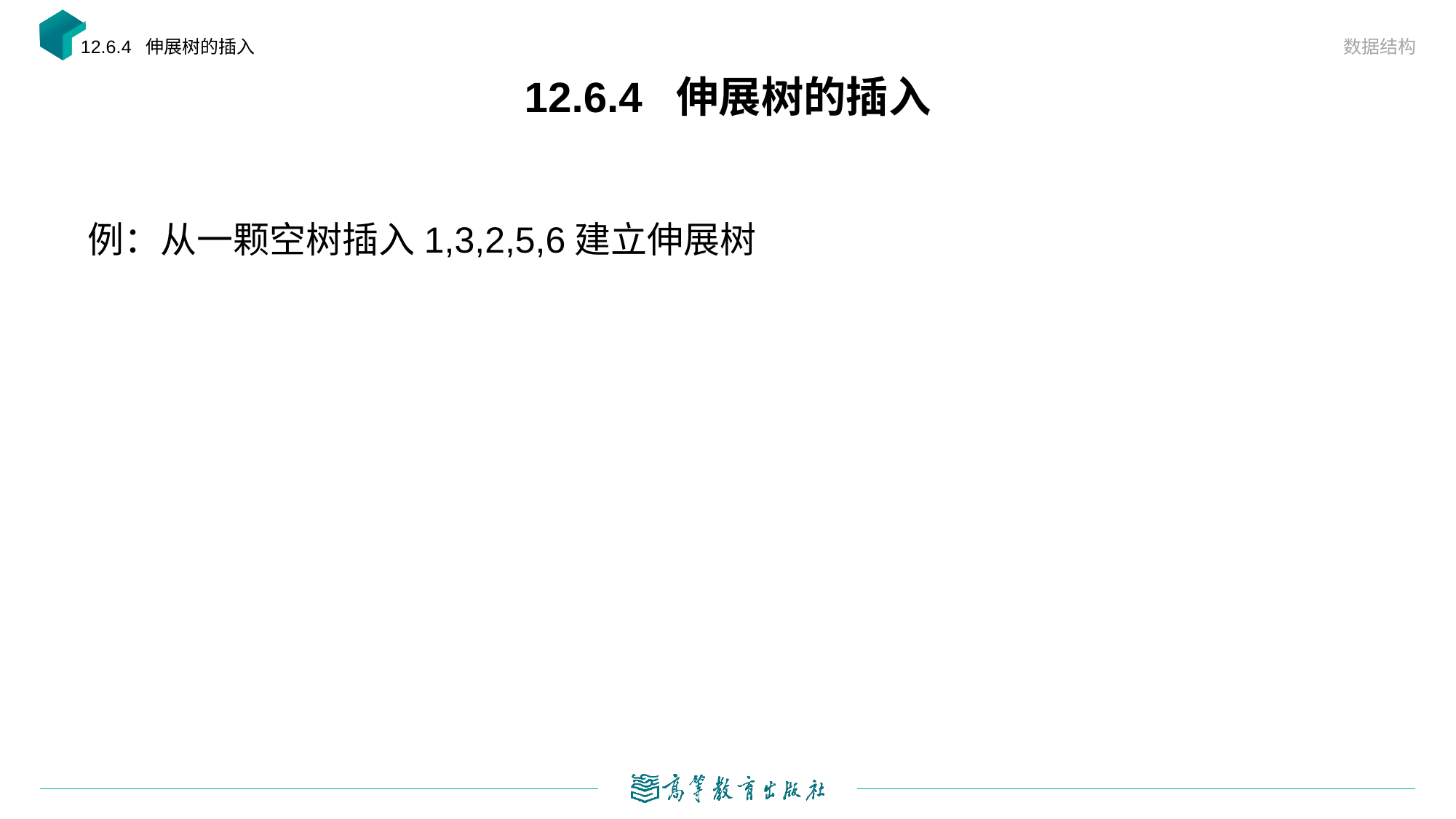

数据结构
12.6.4  伸展树的插入
# 12.6.4  伸展树的插入
例：从一颗空树插入1,3,2,5,6建立伸展树